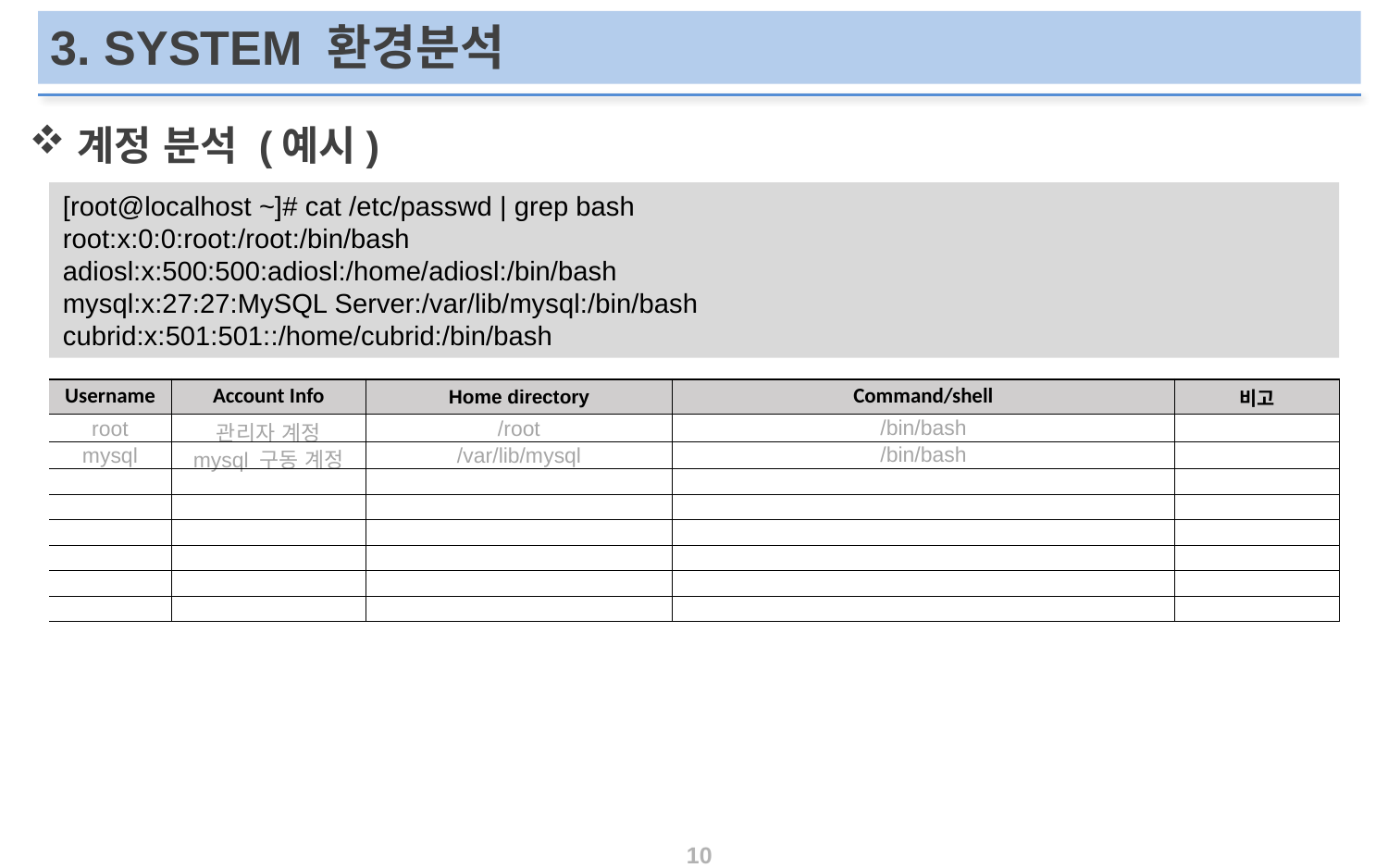

# 3. SYSTEM 환경분석
계정 분석 (예시)
[root@localhost ~]# cat /etc/passwd | grep bash
root:x:0:0:root:/root:/bin/bash
adiosl:x:500:500:adiosl:/home/adiosl:/bin/bash
mysql:x:27:27:MySQL Server:/var/lib/mysql:/bin/bash
cubrid:x:501:501::/home/cubrid:/bin/bash
| Username | Account Info | Home directory | Command/shell | 비고 |
| --- | --- | --- | --- | --- |
| root | 관리자 계정 | /root | /bin/bash |  |
| mysql | mysql 구동 계정 | /var/lib/mysql | /bin/bash |  |
|  |  |  |  |  |
|  |  |  |  |  |
|  |  |  |  |  |
|  |  |  |  |  |
|  |  |  |  |  |
|  |  |  |  |  |
10